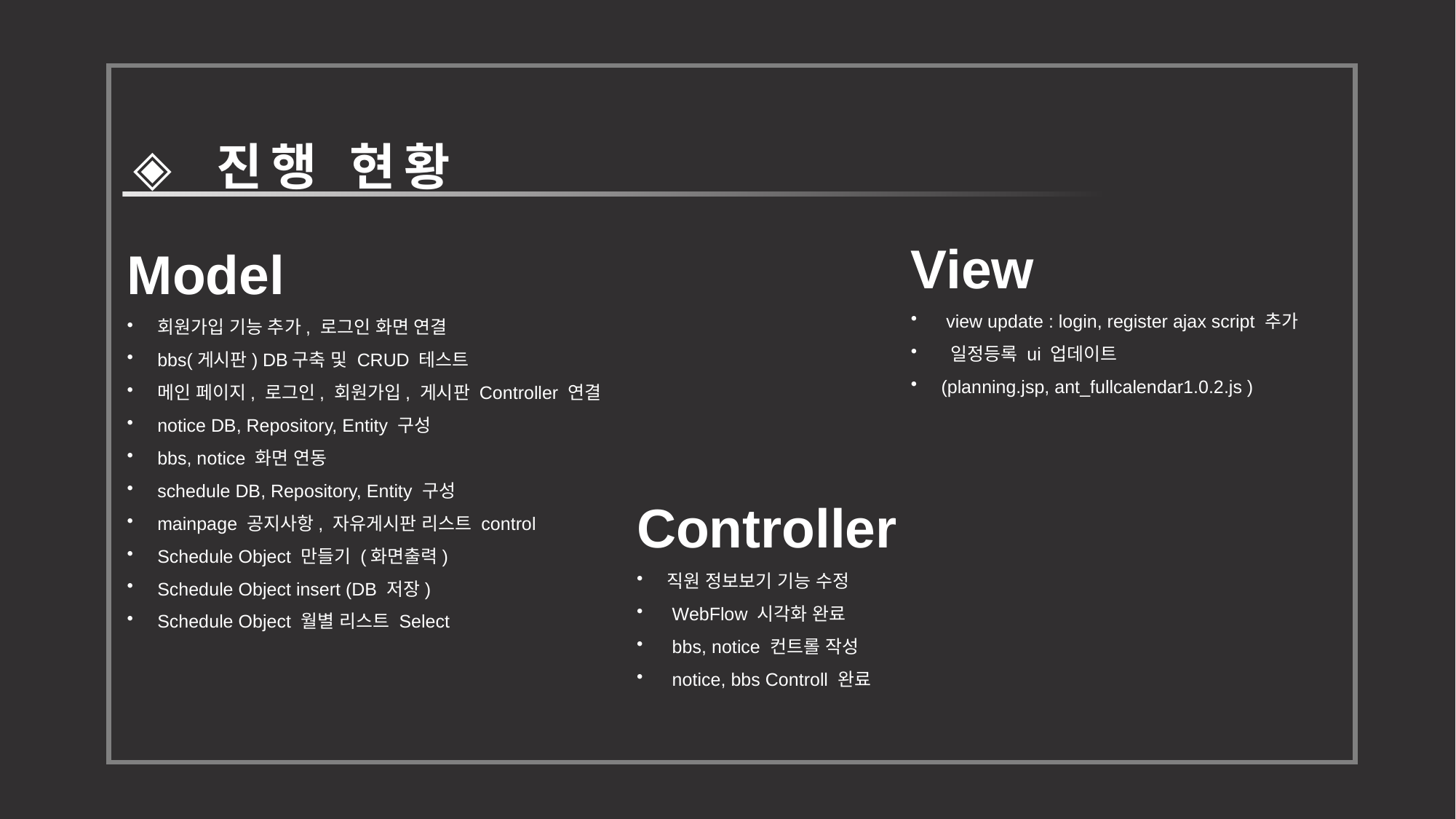

◈ 진행 현황

View
 view update : login, register ajax script 추가
 일정등록 ui 업데이트
(planning.jsp, ant_fullcalendar1.0.2.js )
Model
회원가입 기능 추가, 로그인 화면 연결
bbs(게시판) DB구축 및 CRUD 테스트
메인 페이지, 로그인, 회원가입, 게시판 Controller 연결
notice DB, Repository, Entity 구성
bbs, notice 화면 연동
schedule DB, Repository, Entity 구성
mainpage 공지사항, 자유게시판 리스트 control
Schedule Object 만들기 (화면출력)
Schedule Object insert (DB 저장)
Schedule Object 월별 리스트 Select

Controller
직원 정보보기 기능 수정
 WebFlow 시각화 완료
 bbs, notice 컨트롤 작성
 notice, bbs Controll 완료